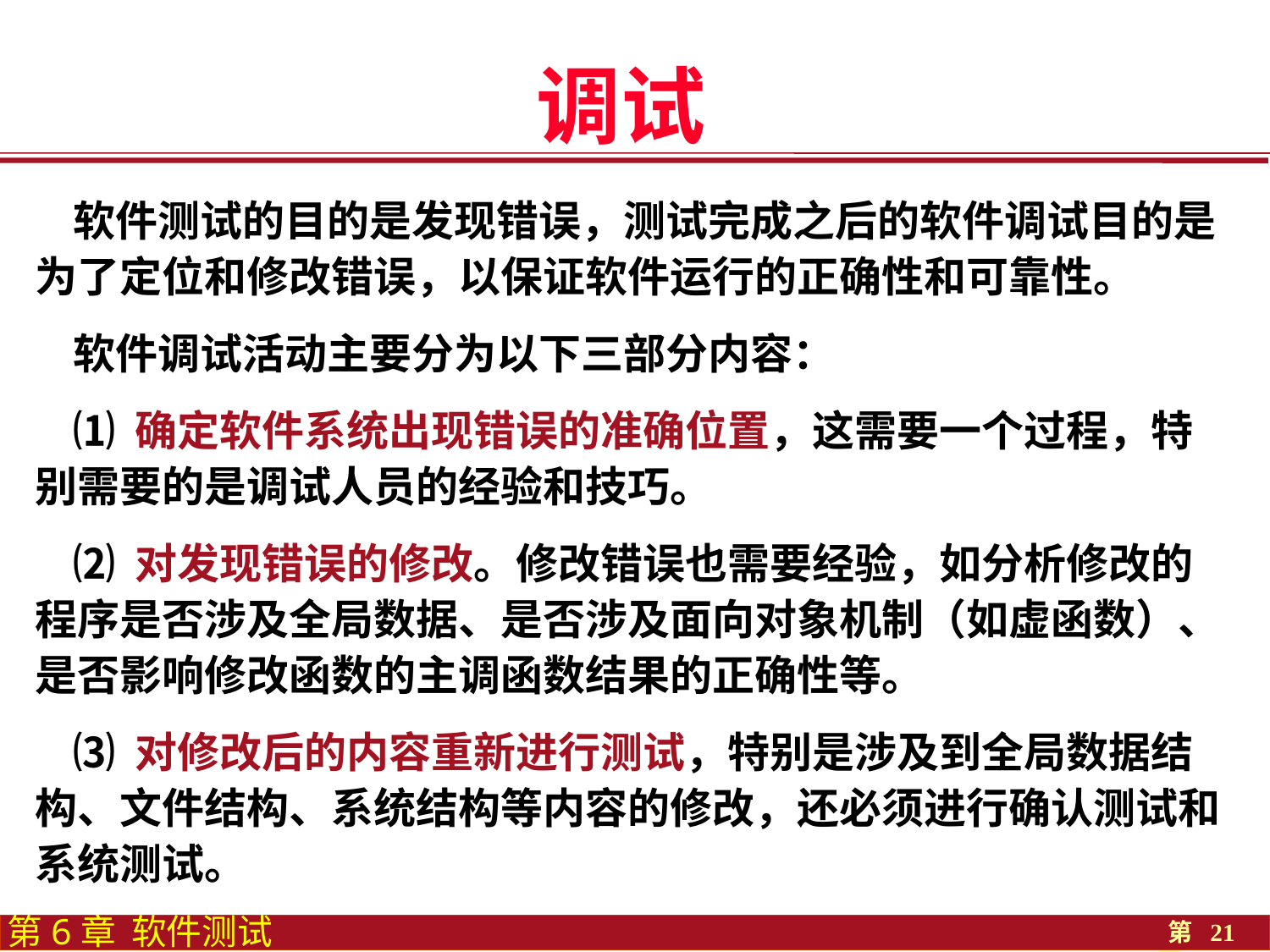

调试
软件测试的目的是发现错误，测试完成之后的软件调试目的是为了定位和修改错误，以保证软件运行的正确性和可靠性。
软件调试活动主要分为以下三部分内容：
⑴ 确定软件系统出现错误的准确位置，这需要一个过程，特别需要的是调试人员的经验和技巧。
⑵ 对发现错误的修改。修改错误也需要经验，如分析修改的程序是否涉及全局数据、是否涉及面向对象机制（如虚函数）、是否影响修改函数的主调函数结果的正确性等。
⑶ 对修改后的内容重新进行测试，特别是涉及到全局数据结构、文件结构、系统结构等内容的修改，还必须进行确认测试和系统测试。